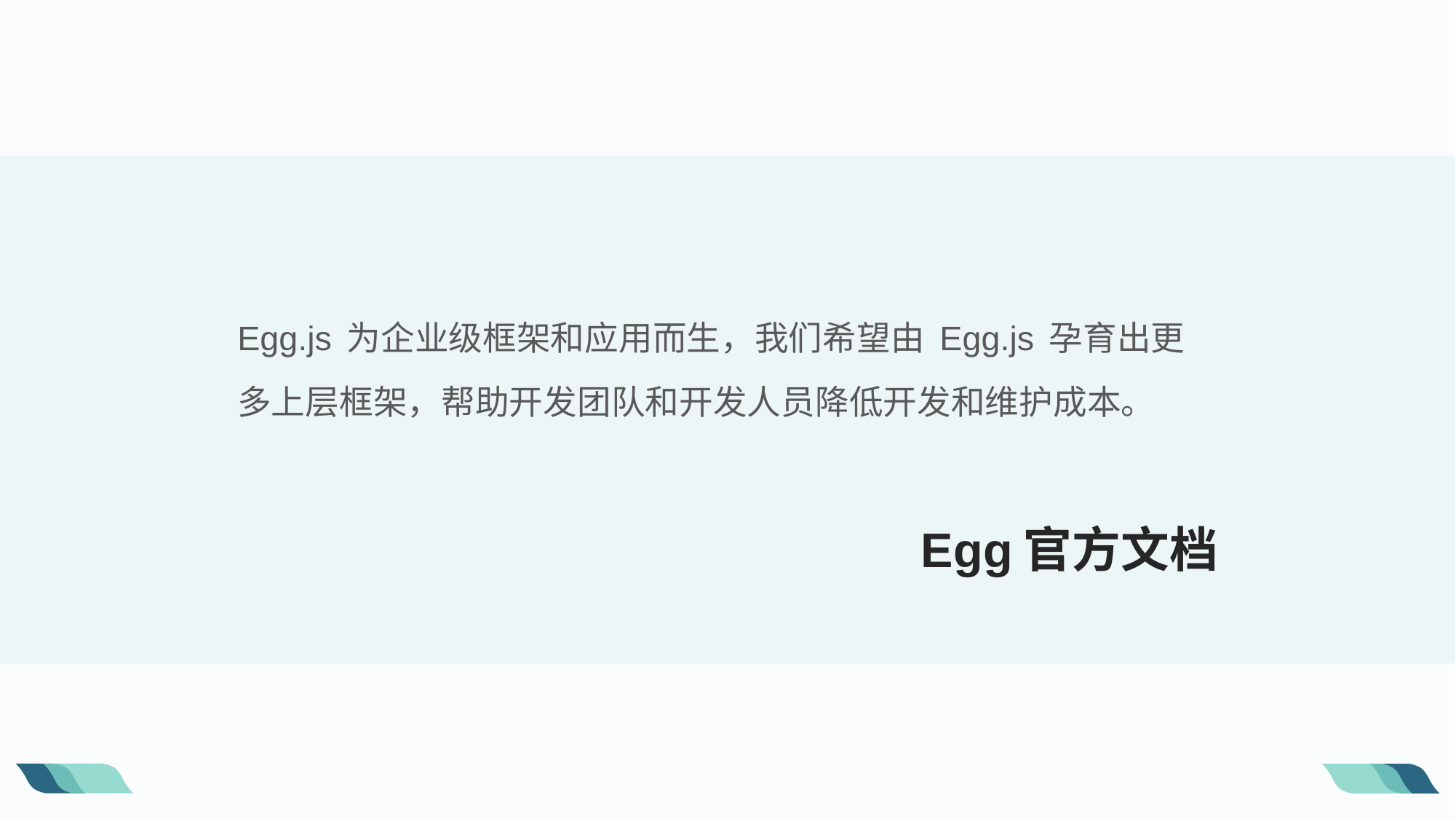

Egg.js 为企业级框架和应用而生，我们希望由 Egg.js 孕育出更多上层框架，帮助开发团队和开发人员降低开发和维护成本。

Egg官方文档